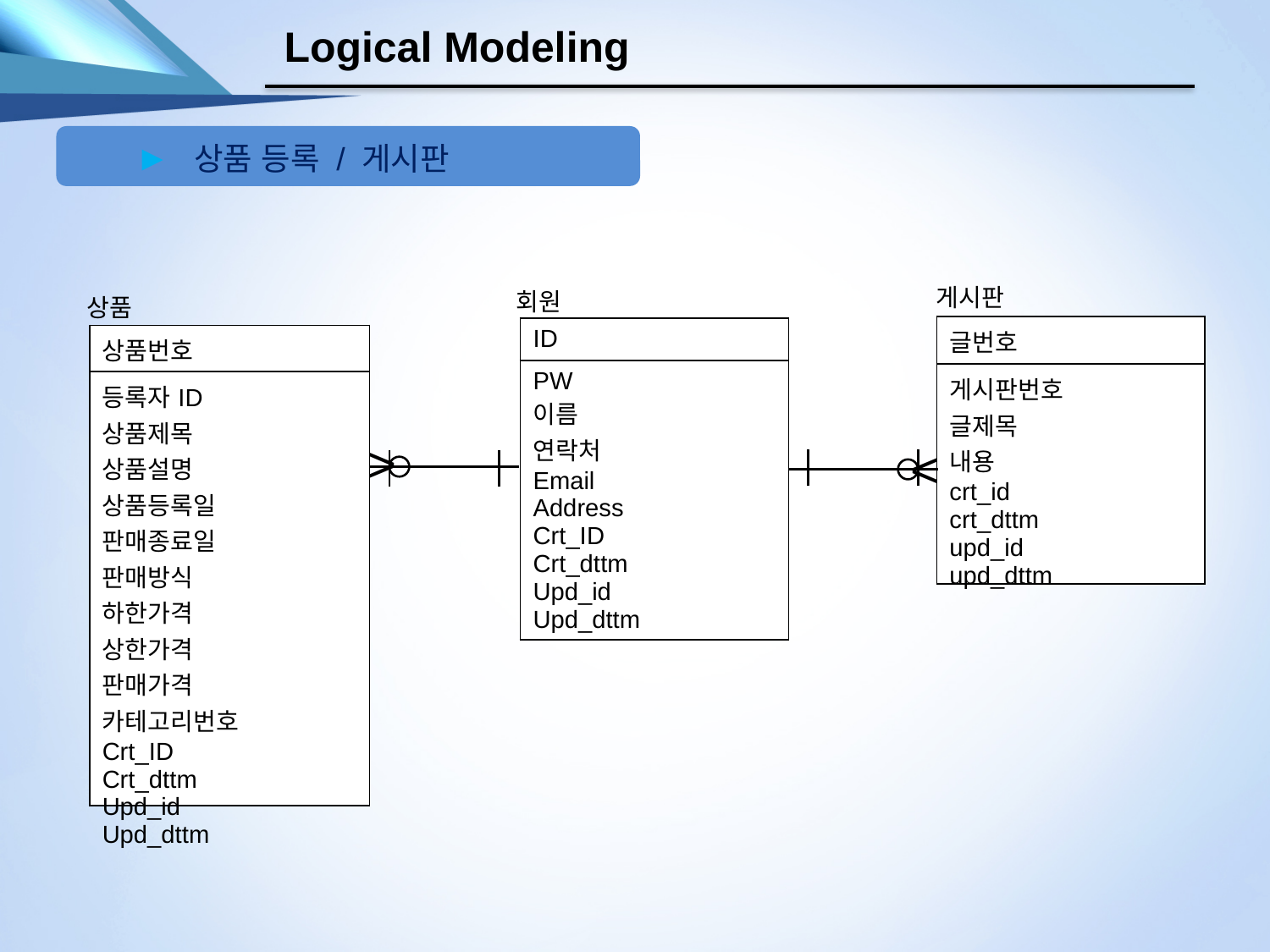

Logical Modeling
►  상품 등록 / 게시판
하나의 회원은 하나 이상의 게시글을 쓸 수도 있다.
하나의 게시글은 반드시 하나의 회원에게 작성되었다.
게시판
회원
상품
| 글번호 |
| --- |
| 게시판번호 글제목 내용 crt\_id crt\_dttm upd\_id upd\_dttm |
| ID |
| --- |
| PW 이름 연락처 Email Address Crt\_ID Crt\_dttm Upd\_id Upd\_dttm |
| 상품번호 |
| --- |
| 등록자ID 상품제목 상품설명 상품등록일 판매종료일 판매방식 하한가격 상한가격 판매가격 카테고리번호 Crt\_ID Crt\_dttm Upd\_id Upd\_dttm |
>

한 명의 회원은 하나 이상의 상품을 등록할 수도 있다.
하나의 상품은 반드시 한 회원에게 등록된 것이다.
>